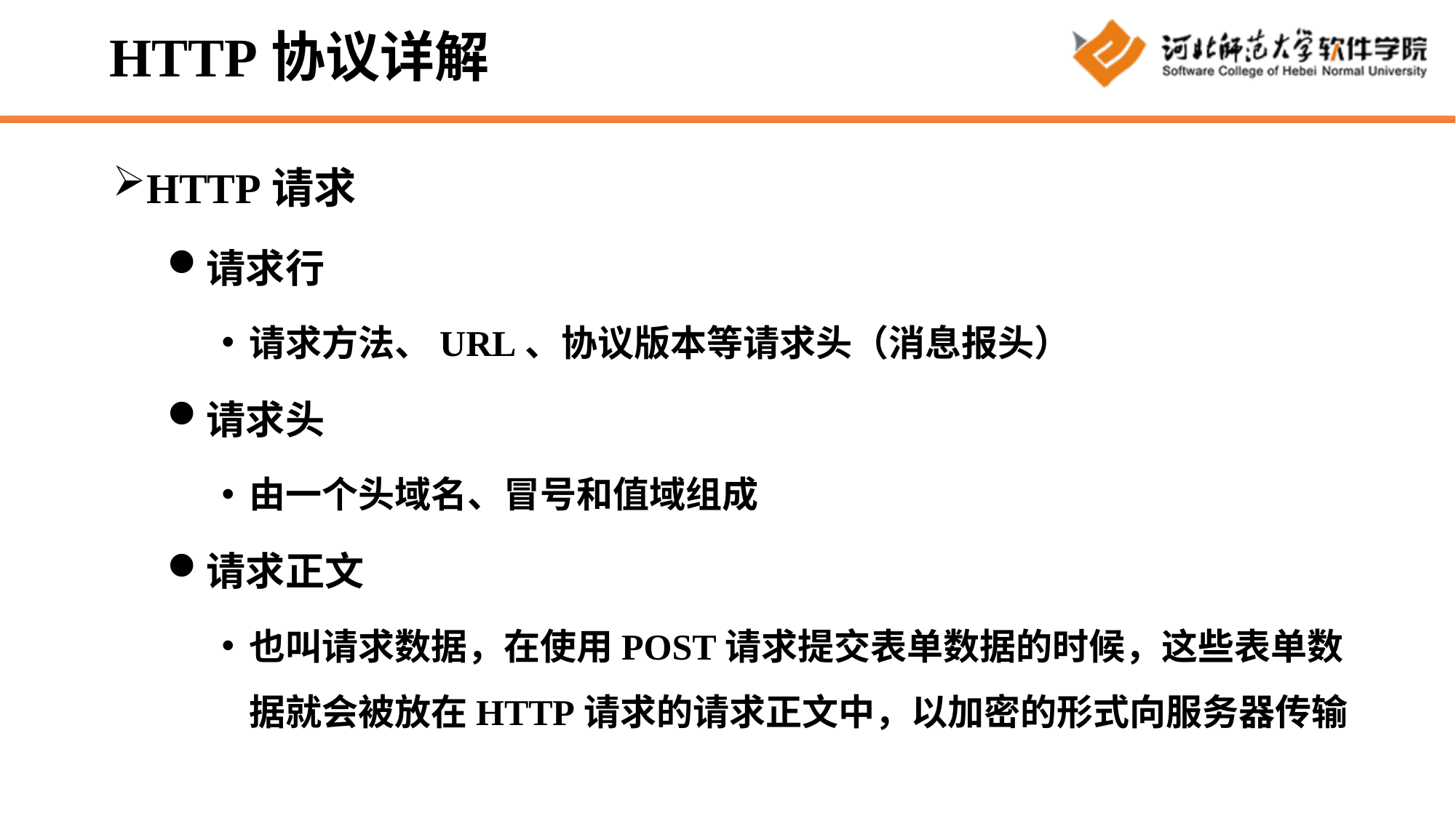

# HTTP协议详解
HTTP请求
请求行
请求方法、URL、协议版本等请求头（消息报头）
请求头
由一个头域名、冒号和值域组成
请求正文
也叫请求数据，在使用POST请求提交表单数据的时候，这些表单数据就会被放在HTTP请求的请求正文中，以加密的形式向服务器传输